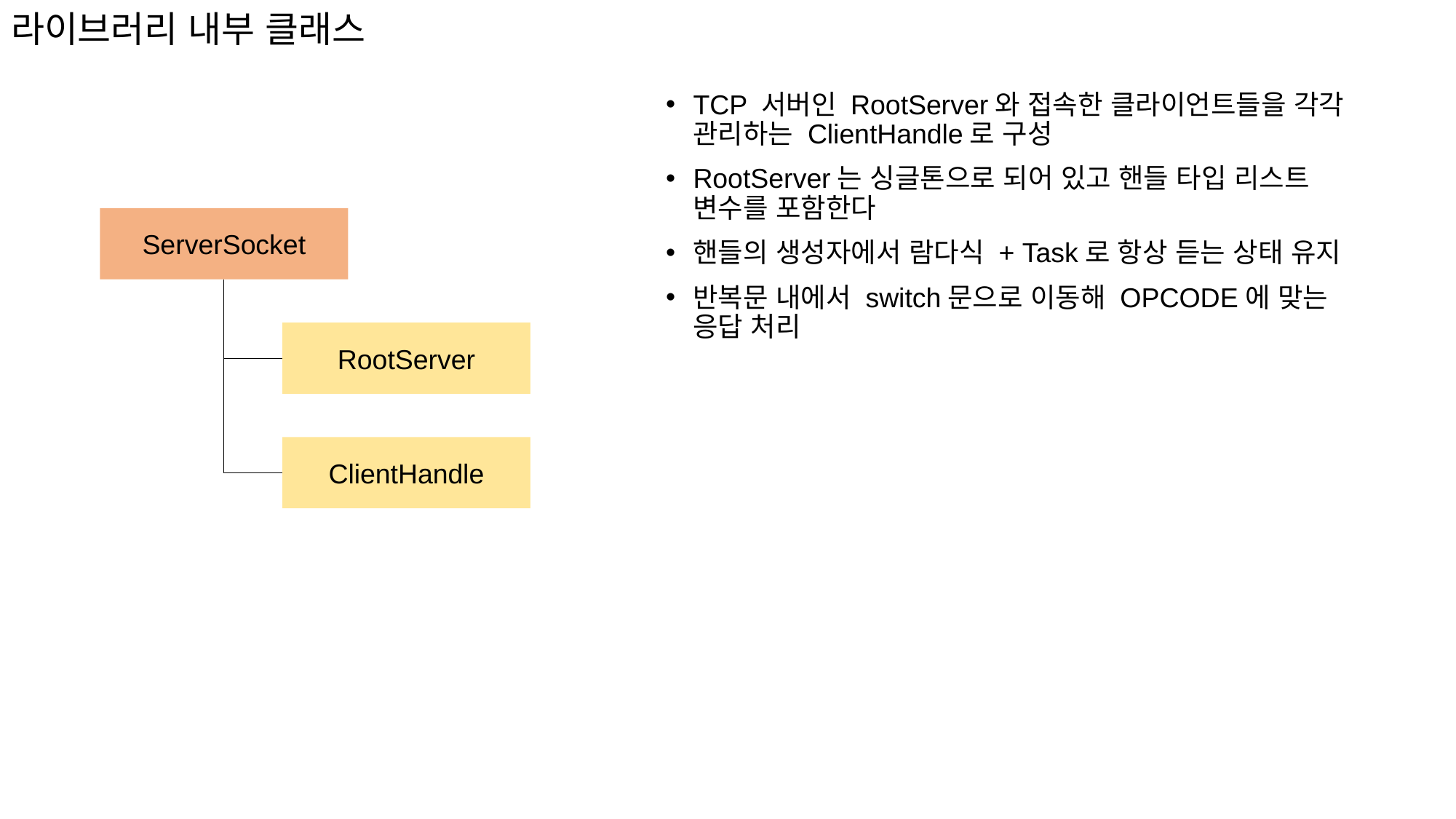

# 라이브러리 내부 클래스
TCP 서버인 RootServer와 접속한 클라이언트들을 각각 관리하는 ClientHandle로 구성
RootServer는 싱글톤으로 되어 있고 핸들 타입 리스트 변수를 포함한다
핸들의 생성자에서 람다식 + Task로 항상 듣는 상태 유지
반복문 내에서 switch문으로 이동해 OPCODE에 맞는 응답 처리
ServerSocket
RootServer
ClientHandle